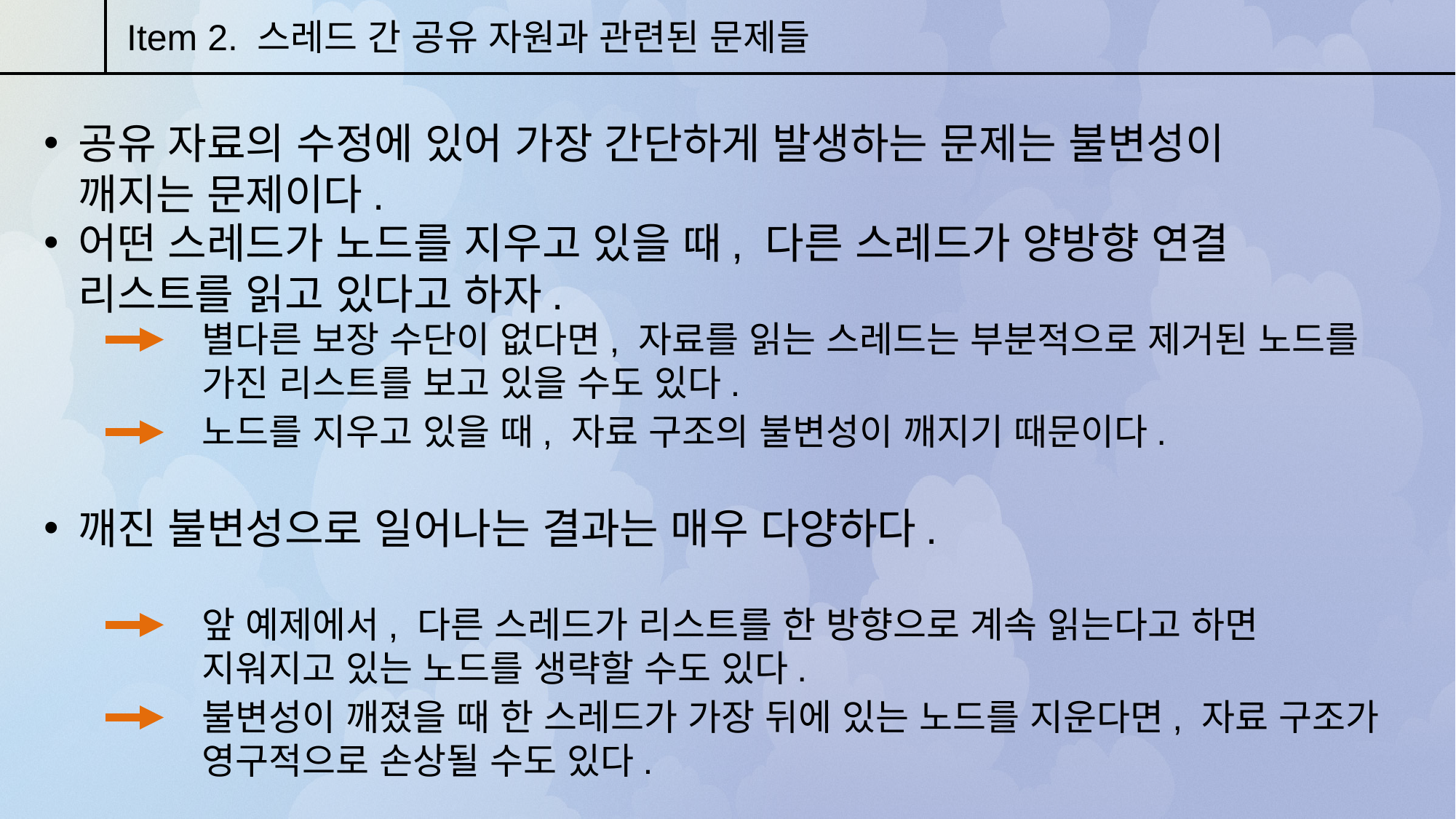

Item 2. 스레드 간 공유 자원과 관련된 문제들
공유 자료의 수정에 있어 가장 간단하게 발생하는 문제는 불변성이 깨지는 문제이다.
어떤 스레드가 노드를 지우고 있을 때, 다른 스레드가 양방향 연결 리스트를 읽고 있다고 하자.
별다른 보장 수단이 없다면, 자료를 읽는 스레드는 부분적으로 제거된 노드를 가진 리스트를 보고 있을 수도 있다.
노드를 지우고 있을 때, 자료 구조의 불변성이 깨지기 때문이다.
깨진 불변성으로 일어나는 결과는 매우 다양하다.
앞 예제에서, 다른 스레드가 리스트를 한 방향으로 계속 읽는다고 하면 지워지고 있는 노드를 생략할 수도 있다.
불변성이 깨졌을 때 한 스레드가 가장 뒤에 있는 노드를 지운다면, 자료 구조가 영구적으로 손상될 수도 있다.